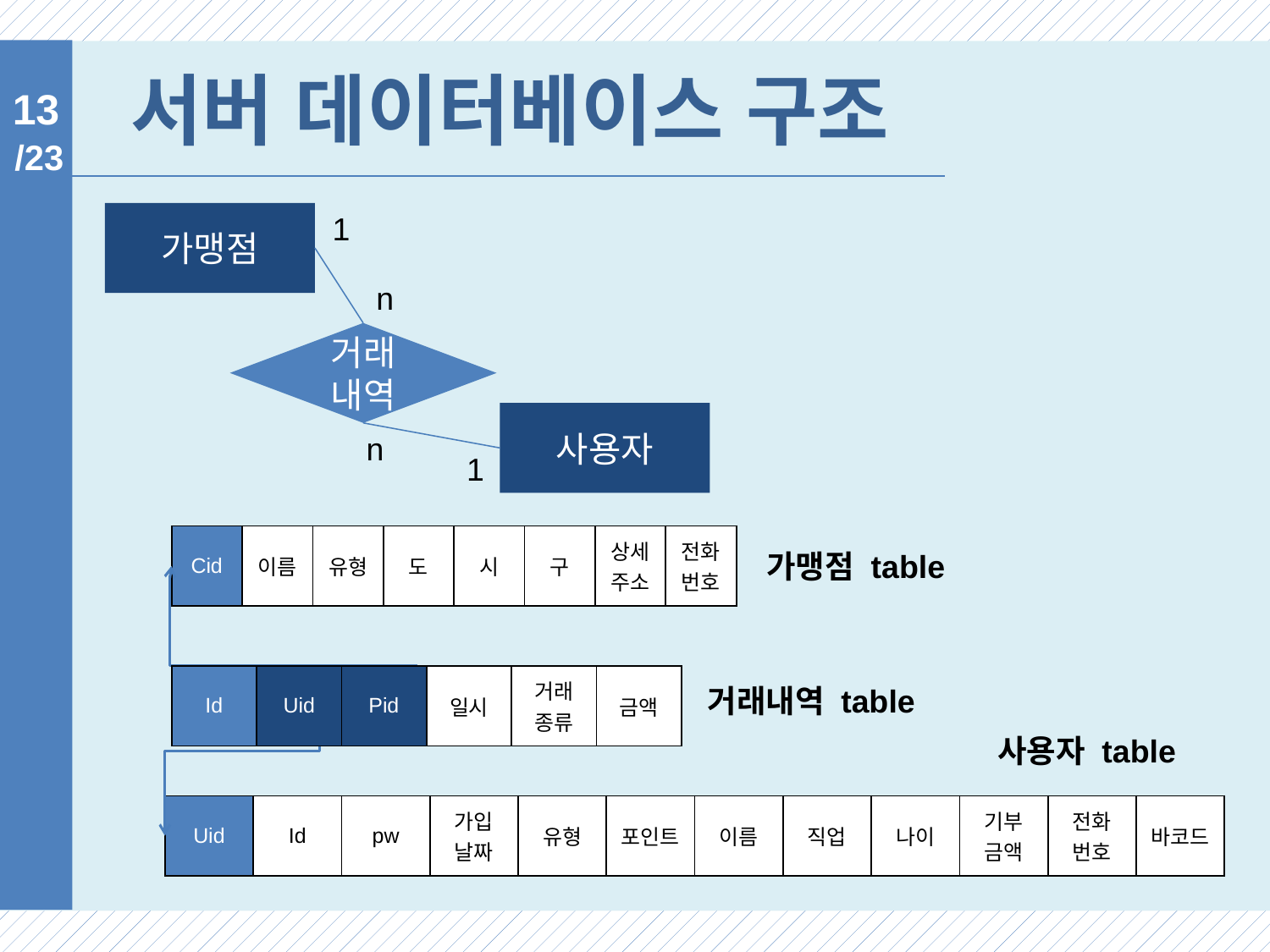

# 서버 데이터베이스 구조
13
가맹점
1
n
거래
내역
사용자
n
1
| Cid | 이름 | 유형 | 도 | 시 | 구 | 상세 주소 | 전화 번호 |
| --- | --- | --- | --- | --- | --- | --- | --- |
가맹점 table
| Id | Uid | Pid | 일시 | 거래 종류 | 금액 |
| --- | --- | --- | --- | --- | --- |
거래내역 table
사용자 table
| Uid | Id | pw | 가입 날짜 | 유형 | 포인트 | 이름 | 직업 | 나이 | 기부 금액 | 전화 번호 | 바코드 |
| --- | --- | --- | --- | --- | --- | --- | --- | --- | --- | --- | --- |